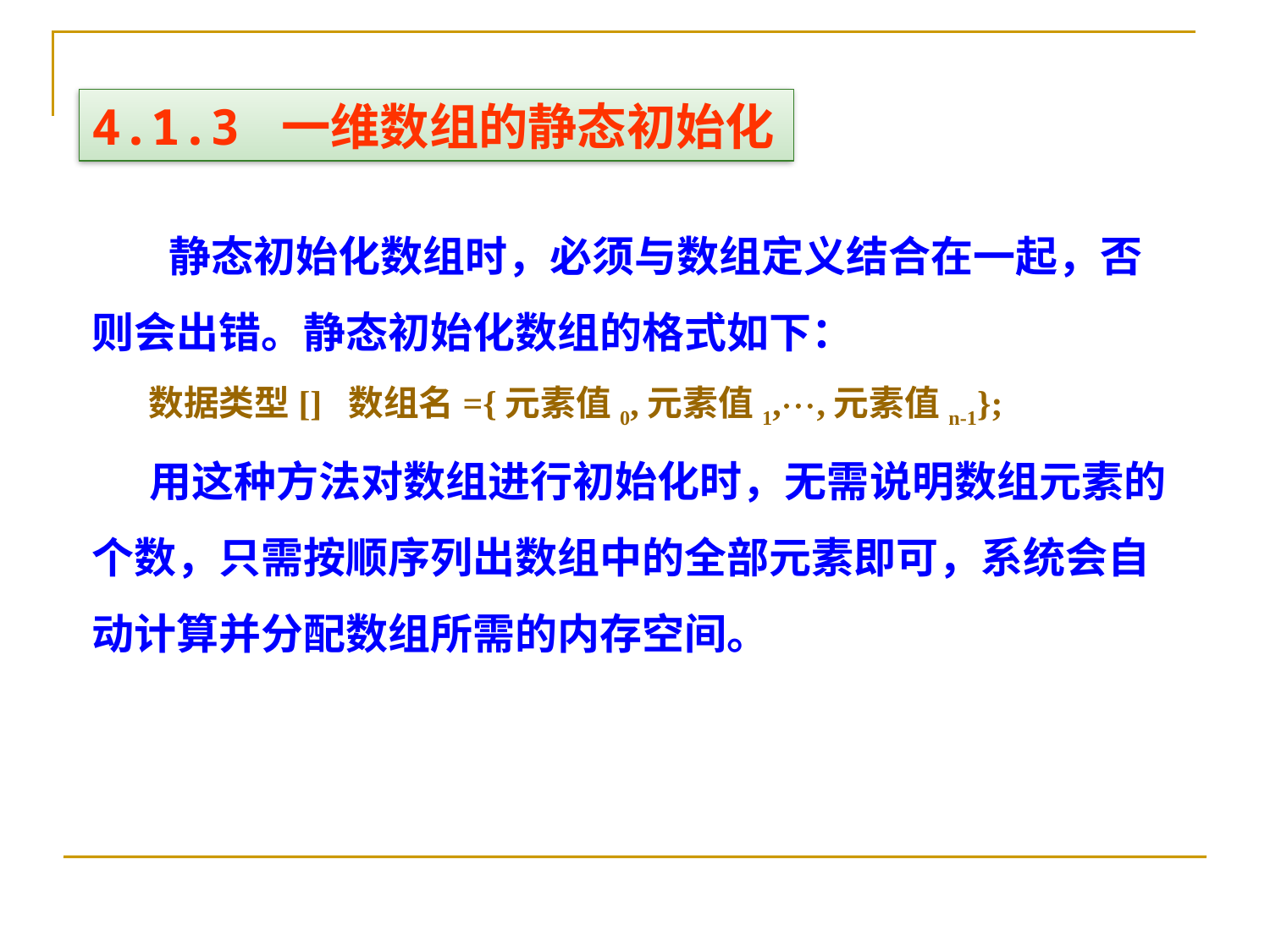

4.1.3 一维数组的静态初始化
       静态初始化数组时，必须与数组定义结合在一起，否则会出错。静态初始化数组的格式如下：
      数据类型[]  数组名={元素值0,元素值1,…,元素值n-1};
     用这种方法对数组进行初始化时，无需说明数组元素的个数，只需按顺序列出数组中的全部元素即可，系统会自动计算并分配数组所需的内存空间。